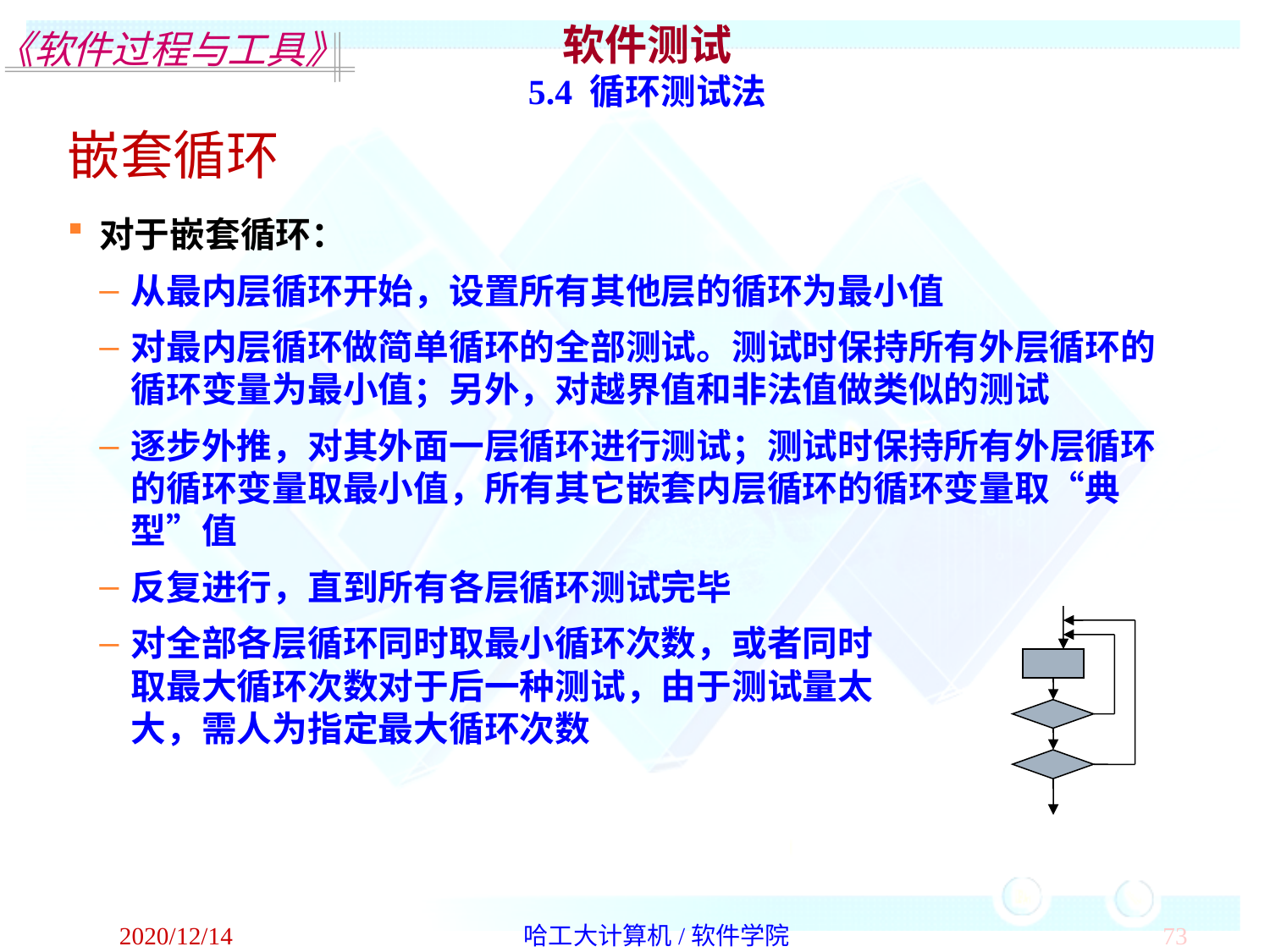

软件测试
5.4 循环测试法
嵌套循环
对于嵌套循环：
从最内层循环开始，设置所有其他层的循环为最小值
对最内层循环做简单循环的全部测试。测试时保持所有外层循环的循环变量为最小值；另外，对越界值和非法值做类似的测试
逐步外推，对其外面一层循环进行测试；测试时保持所有外层循环的循环变量取最小值，所有其它嵌套内层循环的循环变量取“典型”值
反复进行，直到所有各层循环测试完毕
对全部各层循环同时取最小循环次数，或者同时
取最大循环次数对于后一种测试，由于测试量太
大，需人为指定最大循环次数